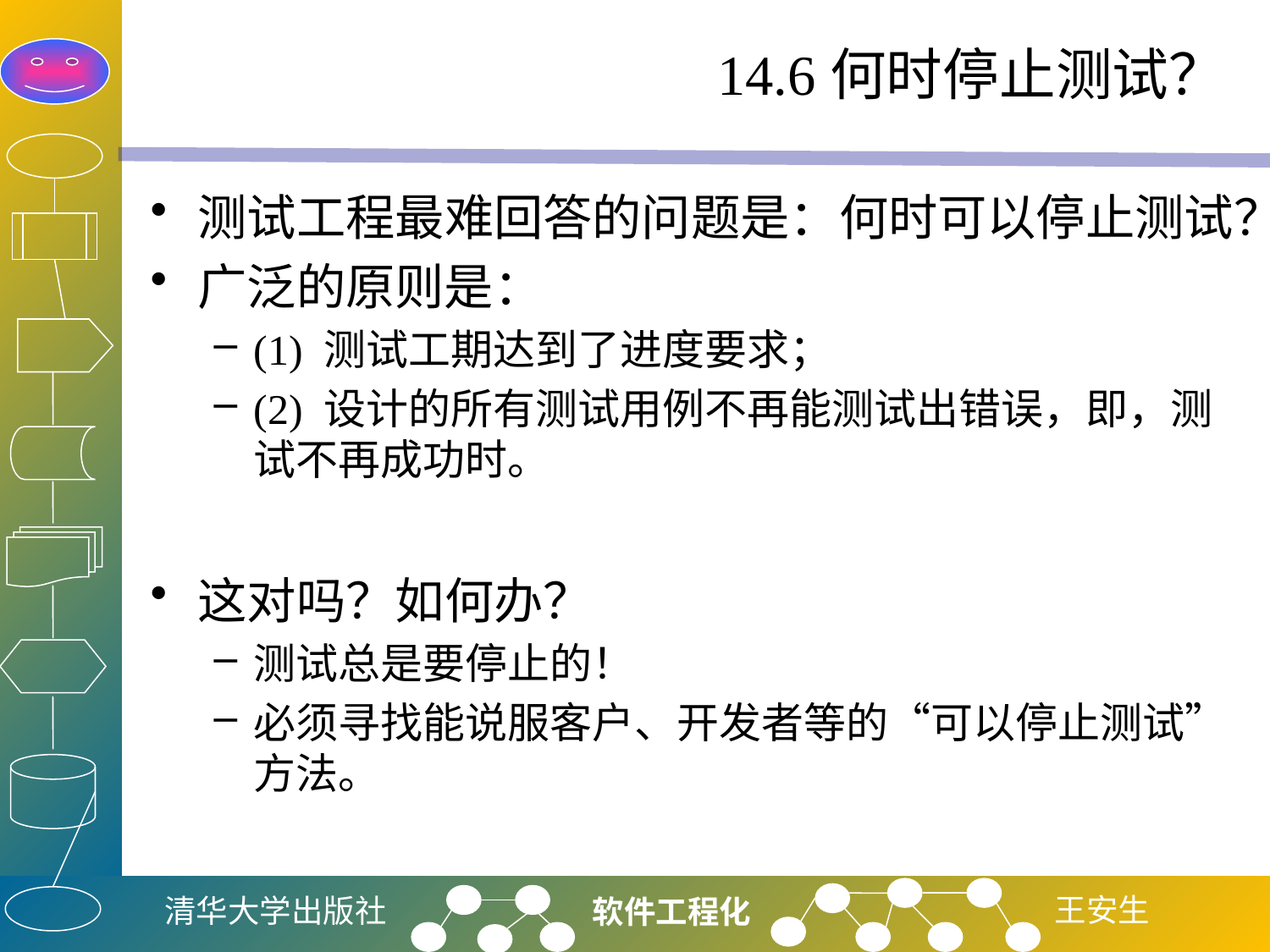

# 14.6何时停止测试？
测试工程最难回答的问题是：何时可以停止测试？
广泛的原则是：
(1) 测试工期达到了进度要求；
(2) 设计的所有测试用例不再能测试出错误，即，测试不再成功时。

这对吗？如何办？
测试总是要停止的！
必须寻找能说服客户、开发者等的“可以停止测试”方法。